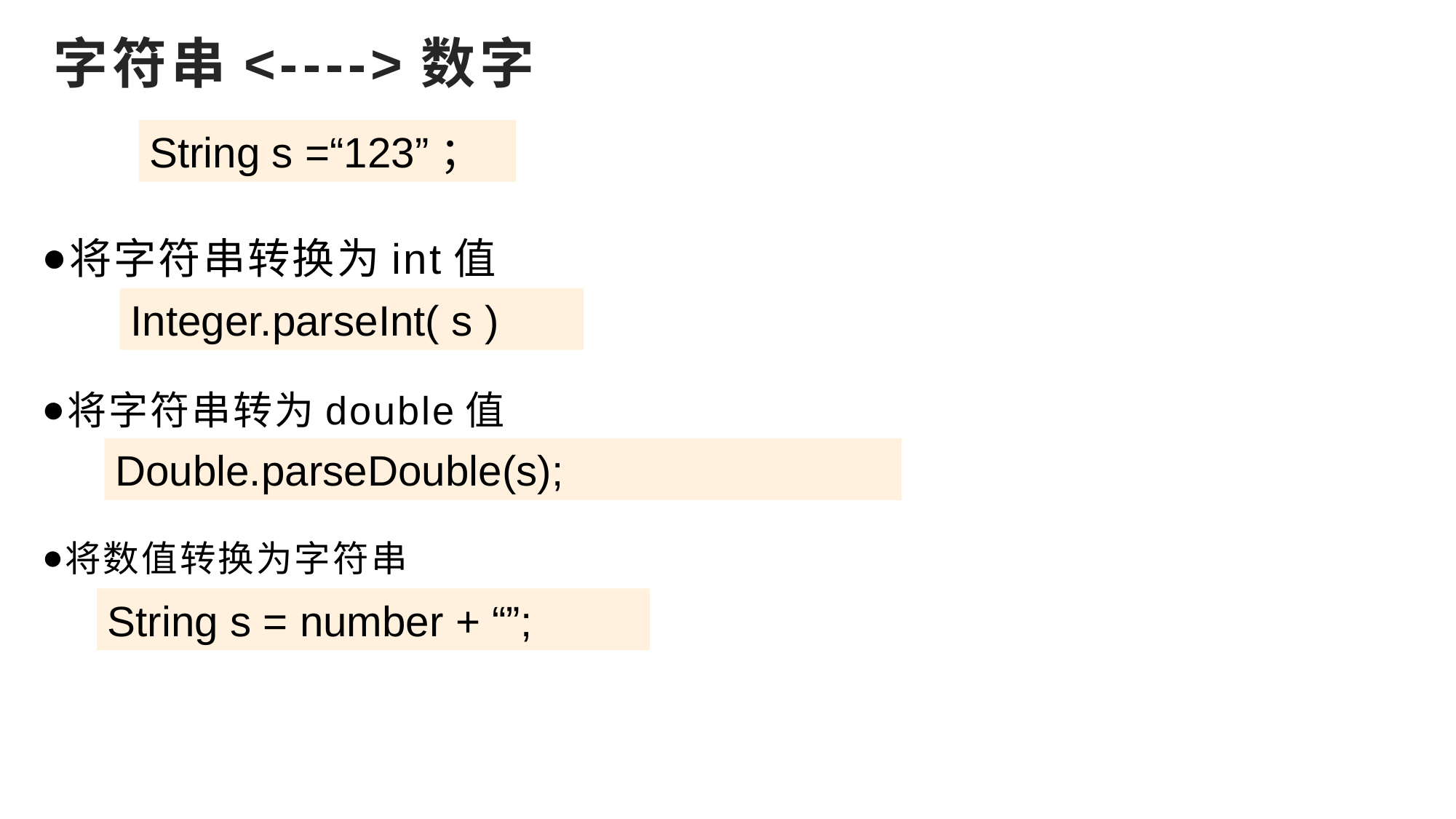

# 字符串<---->数字
String s =“123”；
将字符串转换为int值

Integer.parseInt( s )
将字符串转为double值
Double.parseDouble(s);
将数值转换为字符串
String s = number + “”;